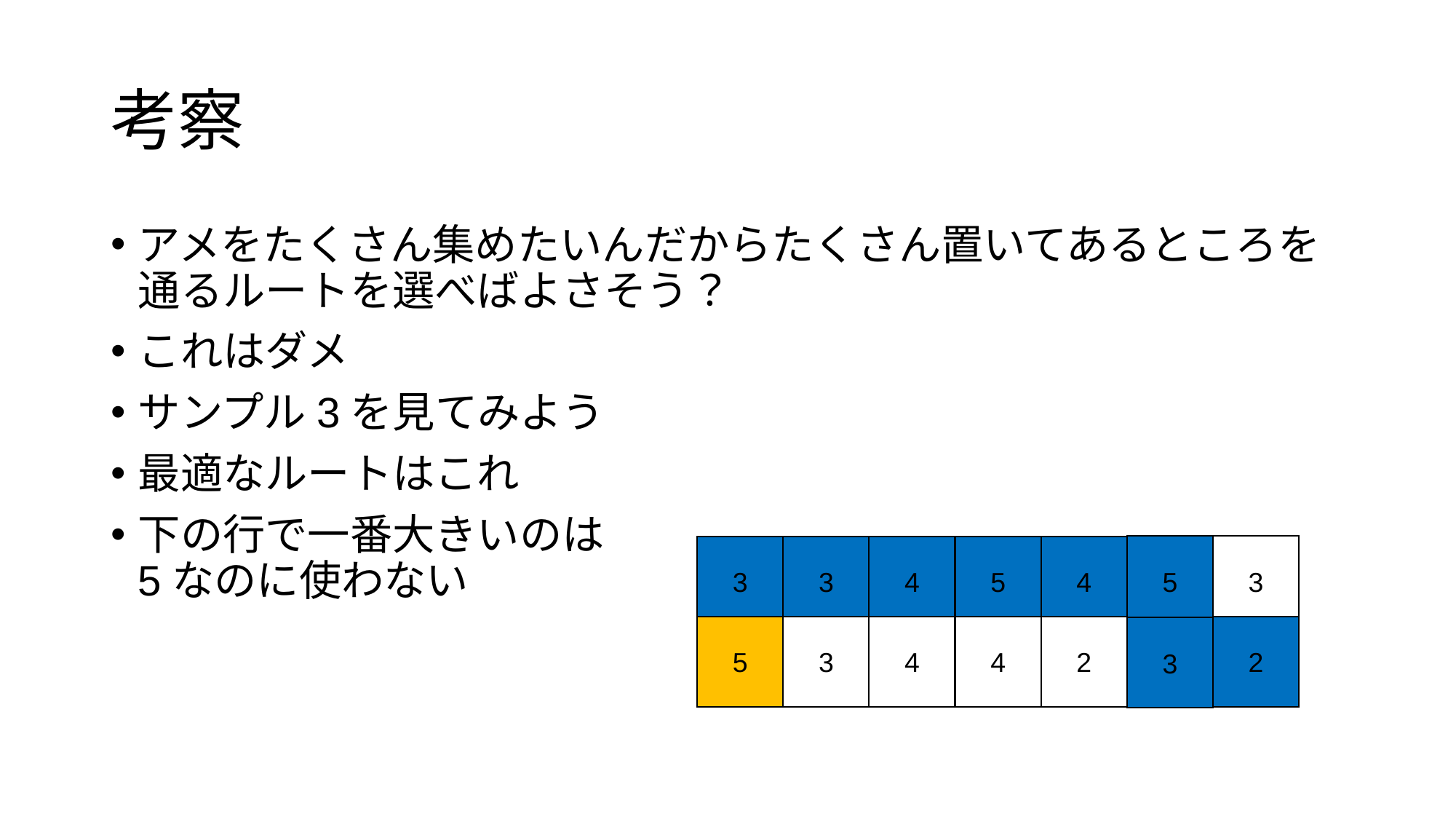

# 考察
アメをたくさん集めたいんだからたくさん置いてあるところを通るルートを選べばよさそう？
これはダメ
サンプル3を見てみよう
最適なルートはこれ
下の行で一番大きいのは
5なのに使わない

5
3
3
3
4
5
4
5
3
4
4
2
2
3